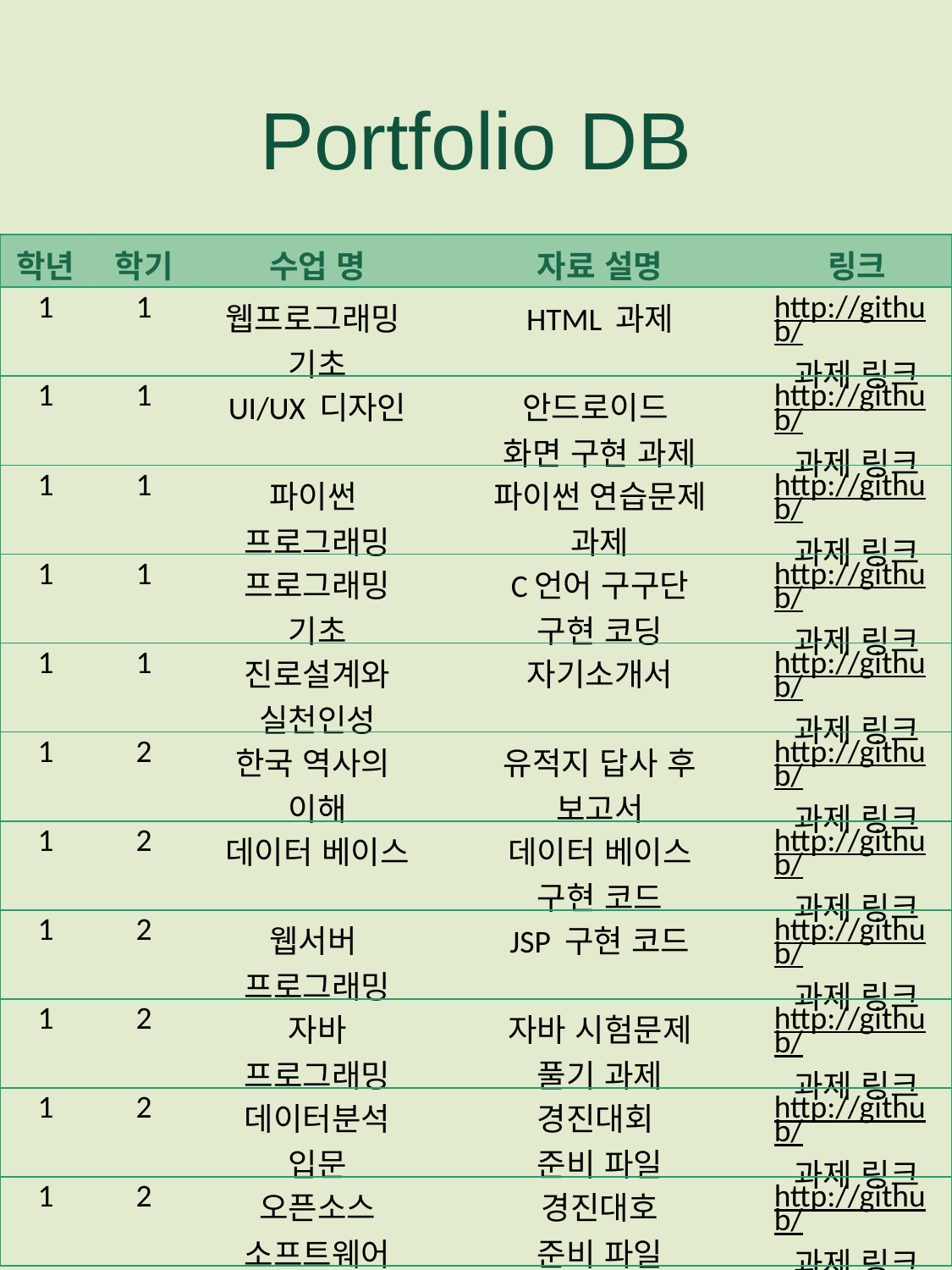

Portfolio DB
| 학년 | 학기 | 수업 명 | 자료 설명 | 링크 |
| --- | --- | --- | --- | --- |
| 1 | 1 | 웹프로그래밍 기초 | HTML 과제 | http://github/과제 링크 |
| 1 | 1 | UI/UX 디자인 | 안드로이드 화면 구현 과제 | http://github/과제 링크 |
| 1 | 1 | 파이썬 프로그래밍 | 파이썬 연습문제 과제 | http://github/과제 링크 |
| 1 | 1 | 프로그래밍 기초 | C언어 구구단 구현 코딩 | http://github/과제 링크 |
| 1 | 1 | 진로설계와 실천인성 | 자기소개서 | http://github/과제 링크 |
| 1 | 2 | 한국 역사의 이해 | 유적지 답사 후 보고서 | http://github/과제 링크 |
| 1 | 2 | 데이터 베이스 | 데이터 베이스 구현 코드 | http://github/과제 링크 |
| 1 | 2 | 웹서버 프로그래밍 | JSP 구현 코드 | http://github/과제 링크 |
| 1 | 2 | 자바 프로그래밍 | 자바 시험문제 풀기 과제 | http://github/과제 링크 |
| 1 | 2 | 데이터분석 입문 | 경진대회 준비 파일 | http://github/과제 링크 |
| 1 | 2 | 오픈소스 소프트웨어 | 경진대호 준비 파일 | http://github/과제 링크 |